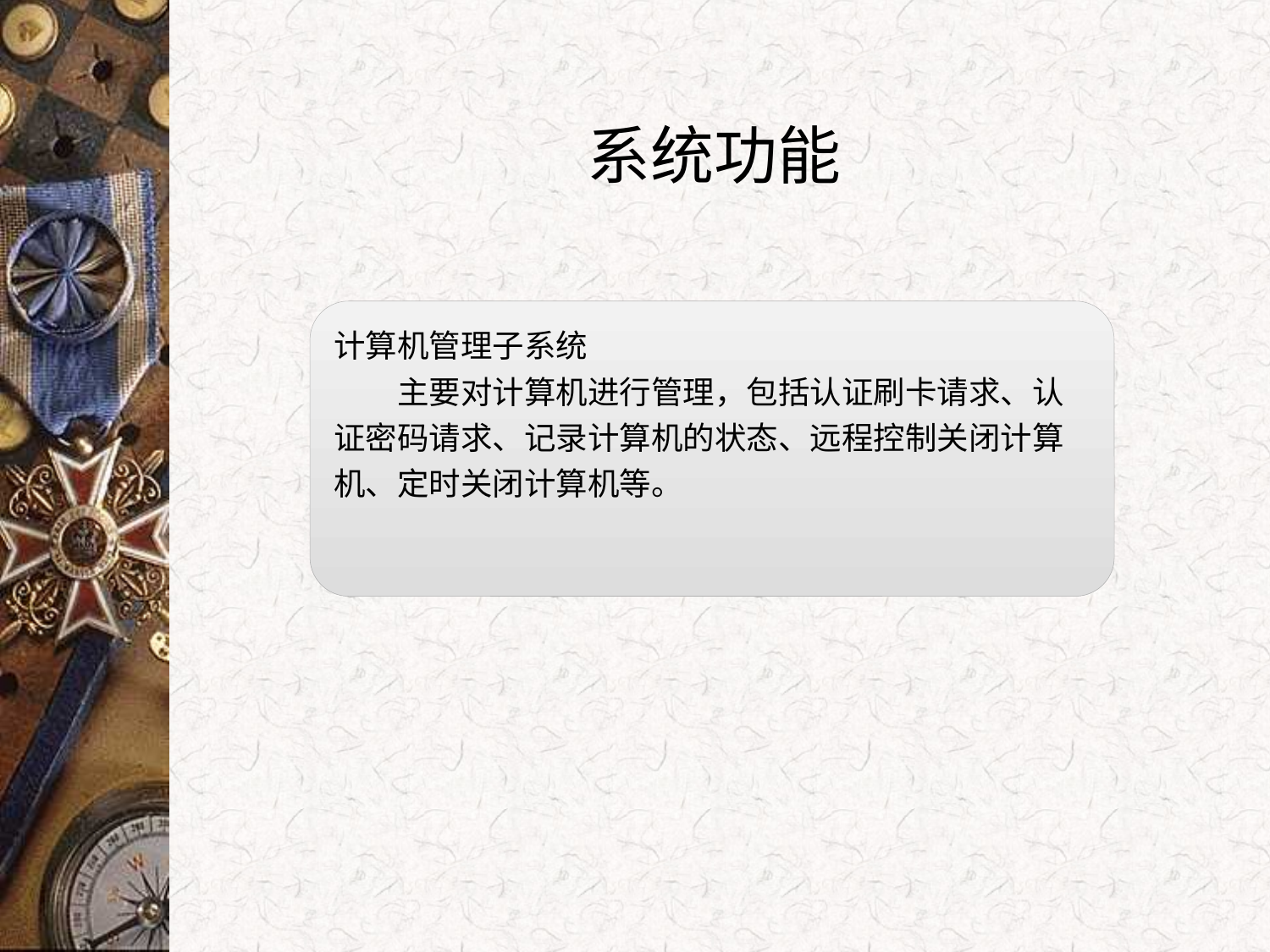

# 系统功能
计算机管理子系统
主要对计算机进行管理，包括认证刷卡请求、认证密码请求、记录计算机的状态、远程控制关闭计算机、定时关闭计算机等。